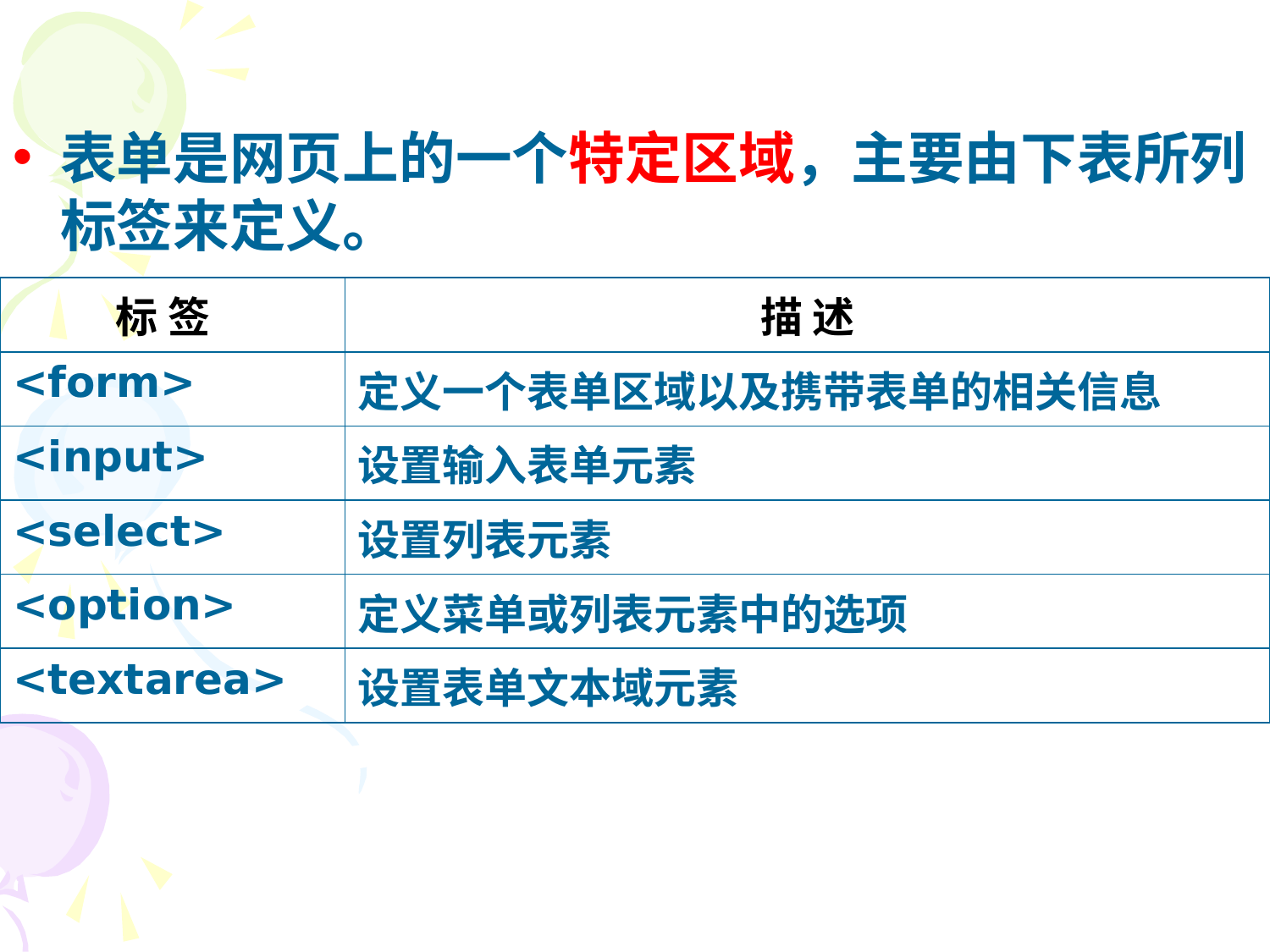

表单是网页上的一个特定区域，主要由下表所列标签来定义。
| 标 签 | 描 述 |
| --- | --- |
| <form> | 定义一个表单区域以及携带表单的相关信息 |
| <input> | 设置输入表单元素 |
| <select> | 设置列表元素 |
| <option> | 定义菜单或列表元素中的选项 |
| <textarea> | 设置表单文本域元素 |